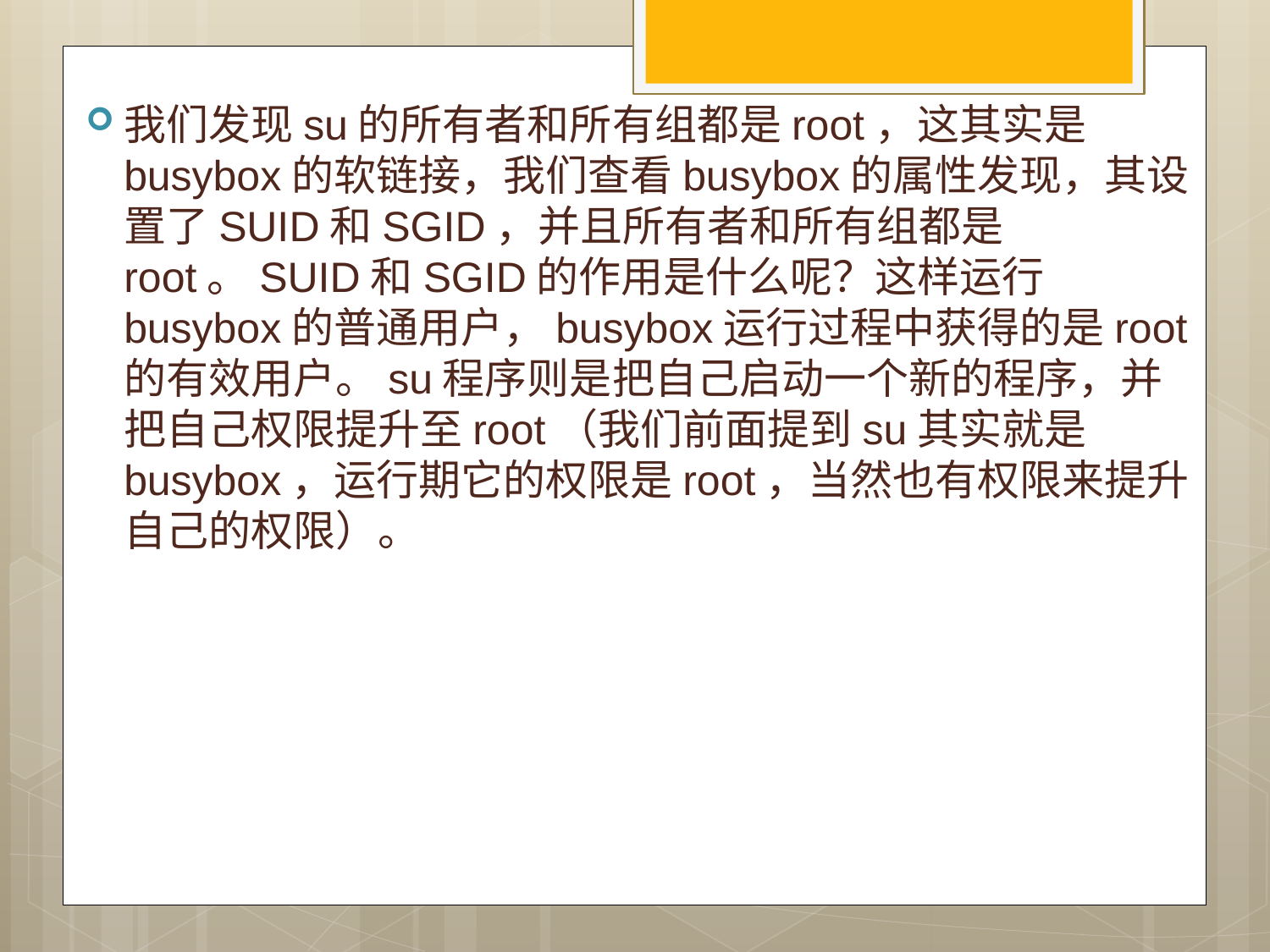

我们发现su的所有者和所有组都是root，这其实是busybox的软链接，我们查看busybox的属性发现，其设置了SUID和SGID，并且所有者和所有组都是root。SUID和SGID的作用是什么呢？这样运行busybox的普通用户，busybox运行过程中获得的是root的有效用户。su程序则是把自己启动一个新的程序，并把自己权限提升至root（我们前面提到su其实就是busybox，运行期它的权限是root，当然也有权限来提升自己的权限）。